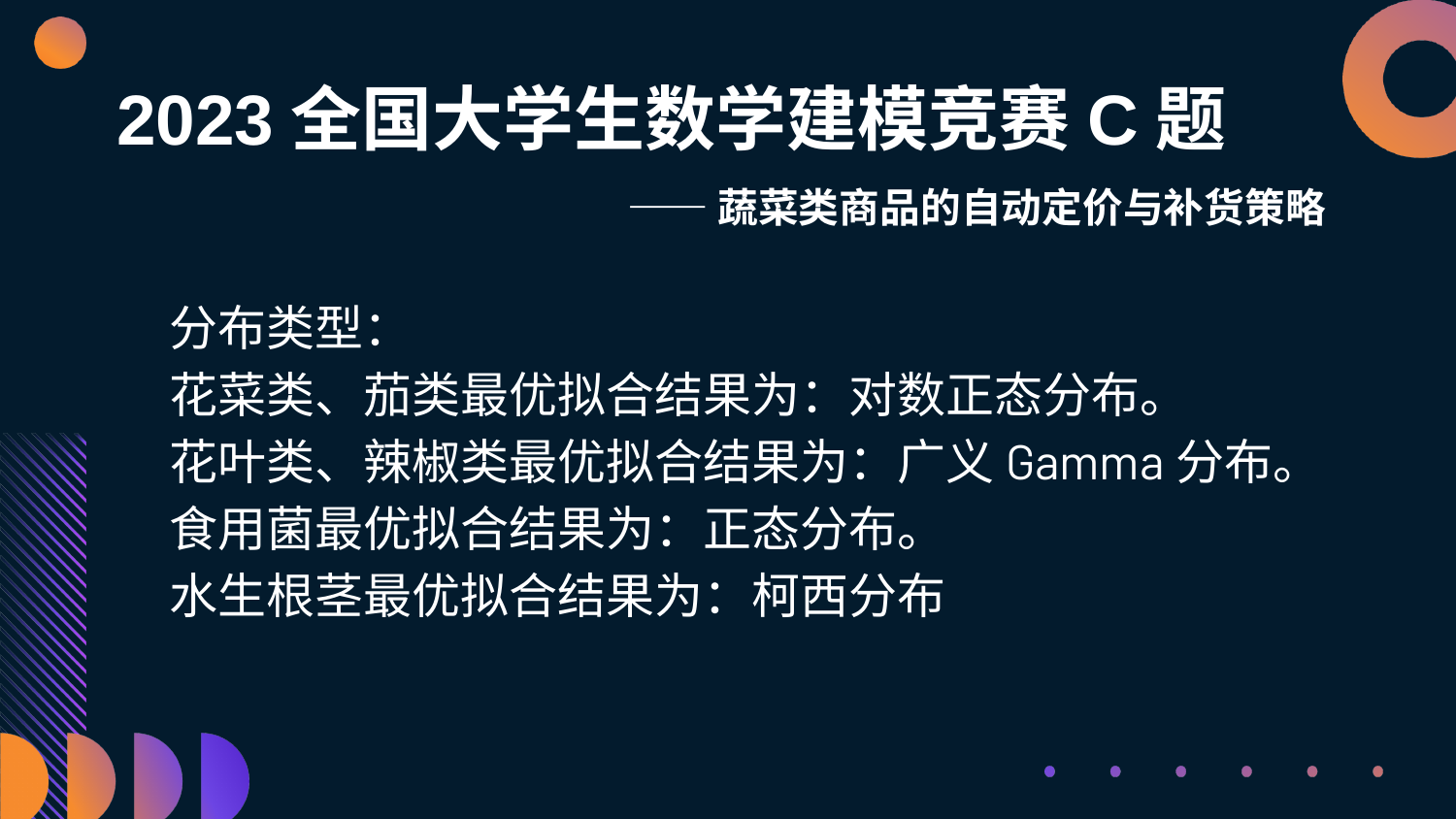

# 2023全国大学生数学建模竞赛C题
——蔬菜类商品的自动定价与补货策略
分布类型：
花菜类、茄类最优拟合结果为：对数正态分布。
花叶类、辣椒类最优拟合结果为：广义Gamma分布。
食用菌最优拟合结果为：正态分布。
水生根茎最优拟合结果为：柯西分布